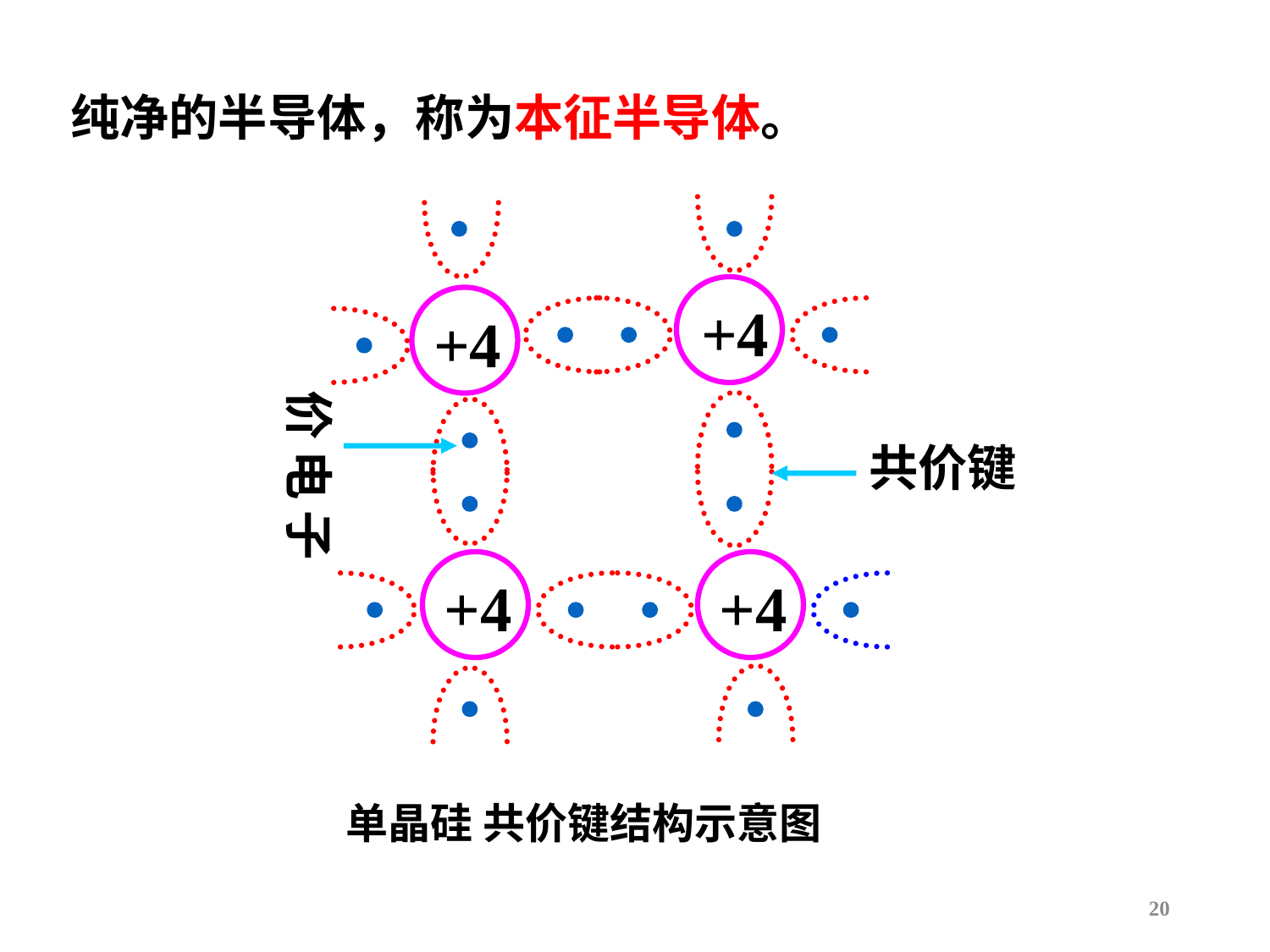

纯净的半导体，称为本征半导体。

+4
+4

价 电 子

共价键

+4
+4

单晶硅 共价键结构示意图
20